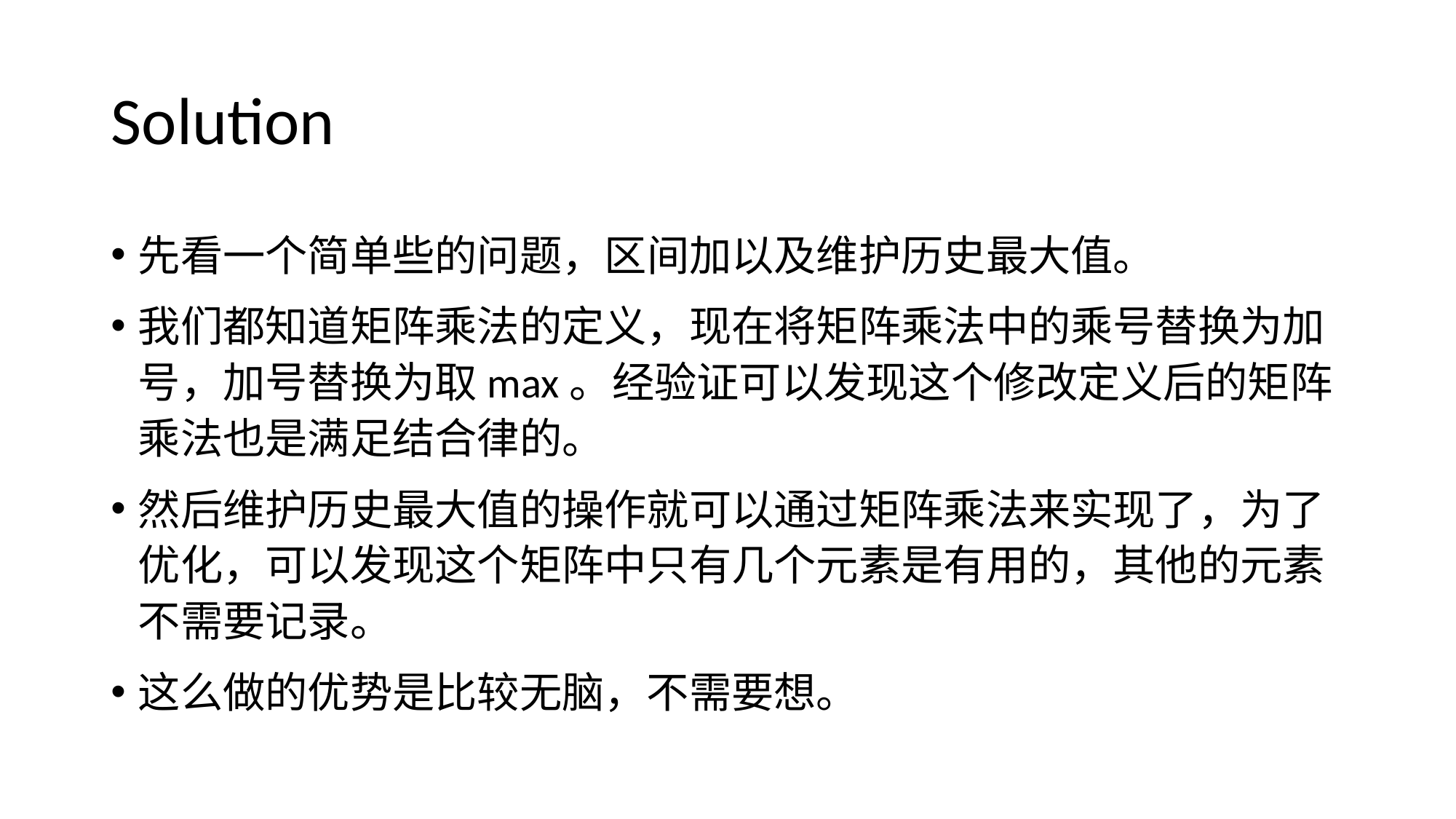

# Solution
先看一个简单些的问题，区间加以及维护历史最大值。
我们都知道矩阵乘法的定义，现在将矩阵乘法中的乘号替换为加号，加号替换为取max。经验证可以发现这个修改定义后的矩阵乘法也是满足结合律的。
然后维护历史最大值的操作就可以通过矩阵乘法来实现了，为了优化，可以发现这个矩阵中只有几个元素是有用的，其他的元素不需要记录。
这么做的优势是比较无脑，不需要想。